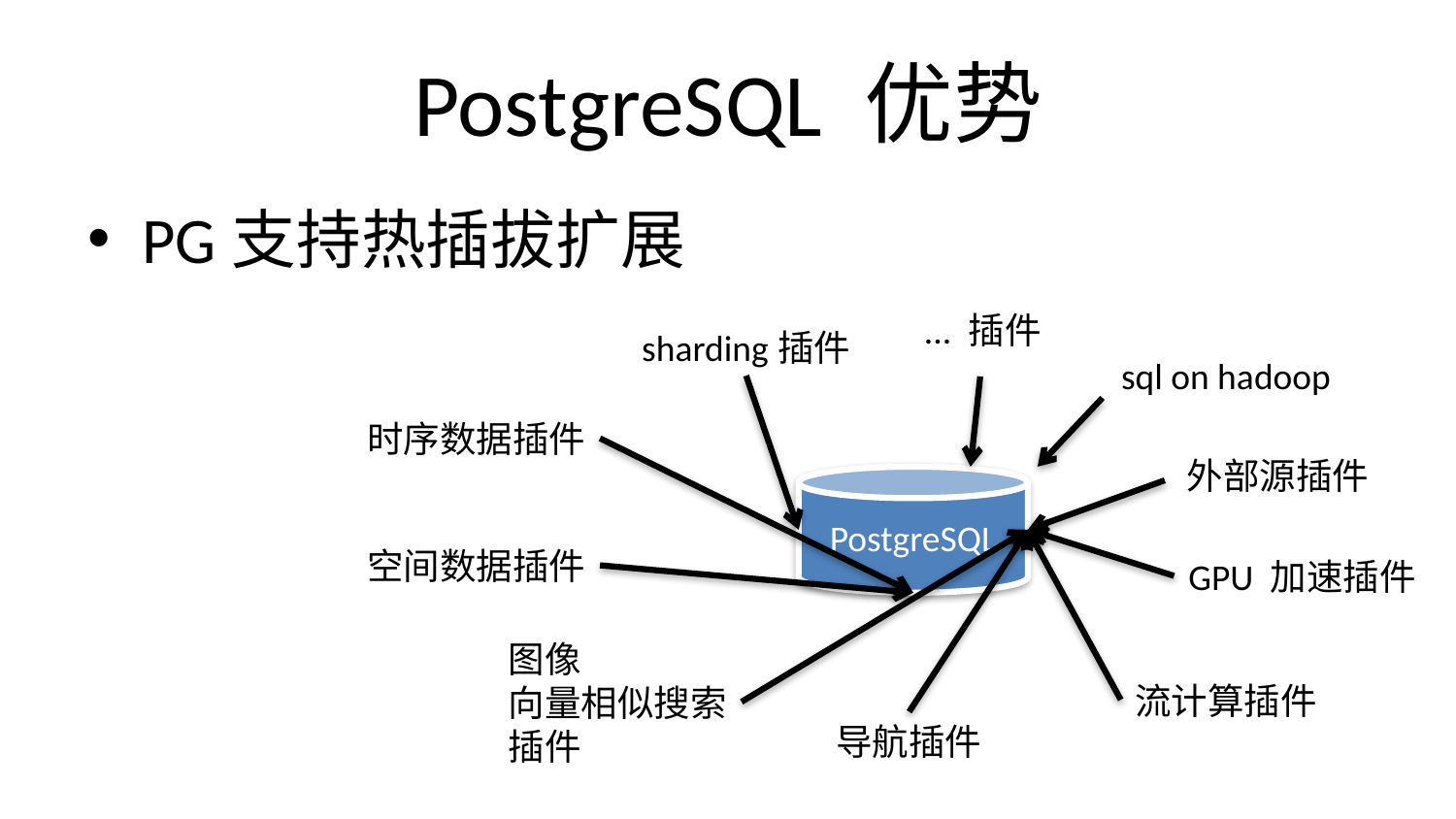

# PostgreSQL 优势
PG支持热插拔扩展

... 插件
sharding插件
sql on hadoop
时序数据插件
外部源插件
PostgreSQL
空间数据插件
GPU 加速插件
图像
向量相似搜索
插件
流计算插件
导航插件